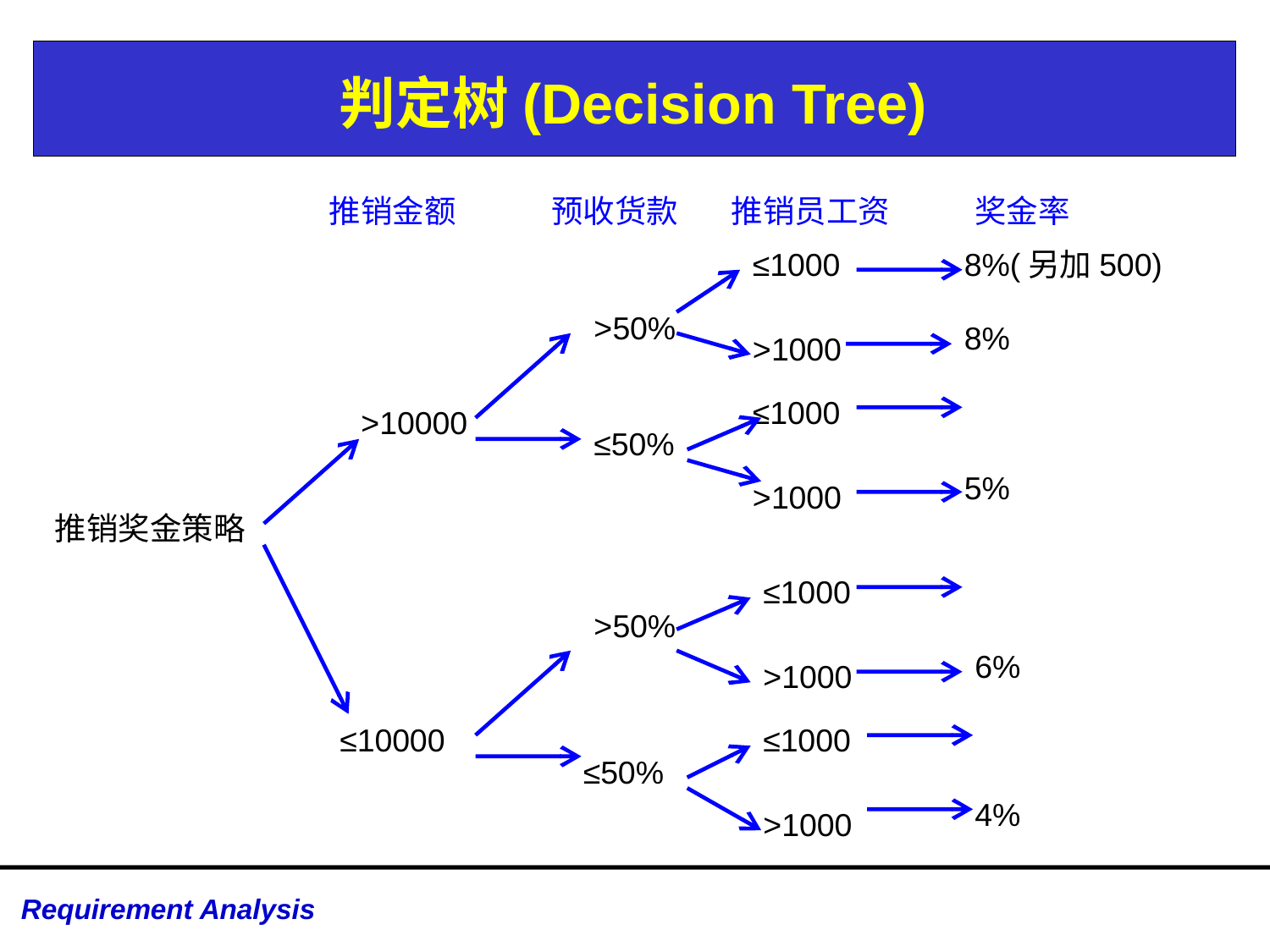

判定树(Decision Tree)
奖金率
推销金额
预收货款
推销员工资
≤1000
8%(另加500)

>50%
8%
>1000

≤1000
>10000

≤50%

5%
>1000

推销奖金策略

≤1000

>50%
6%

>1000

≤10000
≤1000

≤50%

4%
>1000